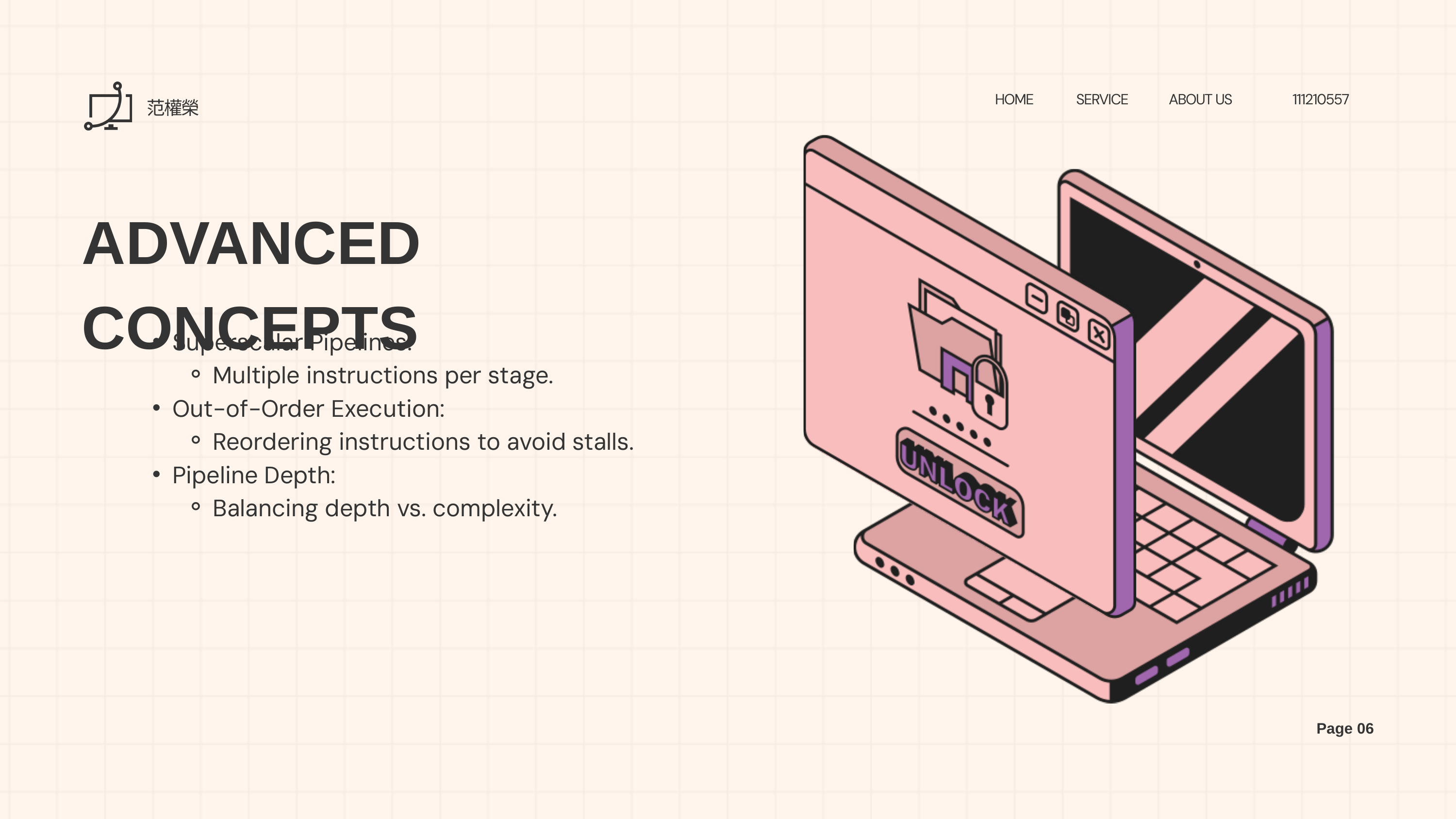

HOME
SERVICE
ABOUT US
111210557
范權榮

ADVANCED CONCEPTS
Superscalar Pipelines:
Multiple instructions per stage.
Out-of-Order Execution:
Reordering instructions to avoid stalls.
Pipeline Depth:
Balancing depth vs. complexity.

Page 06